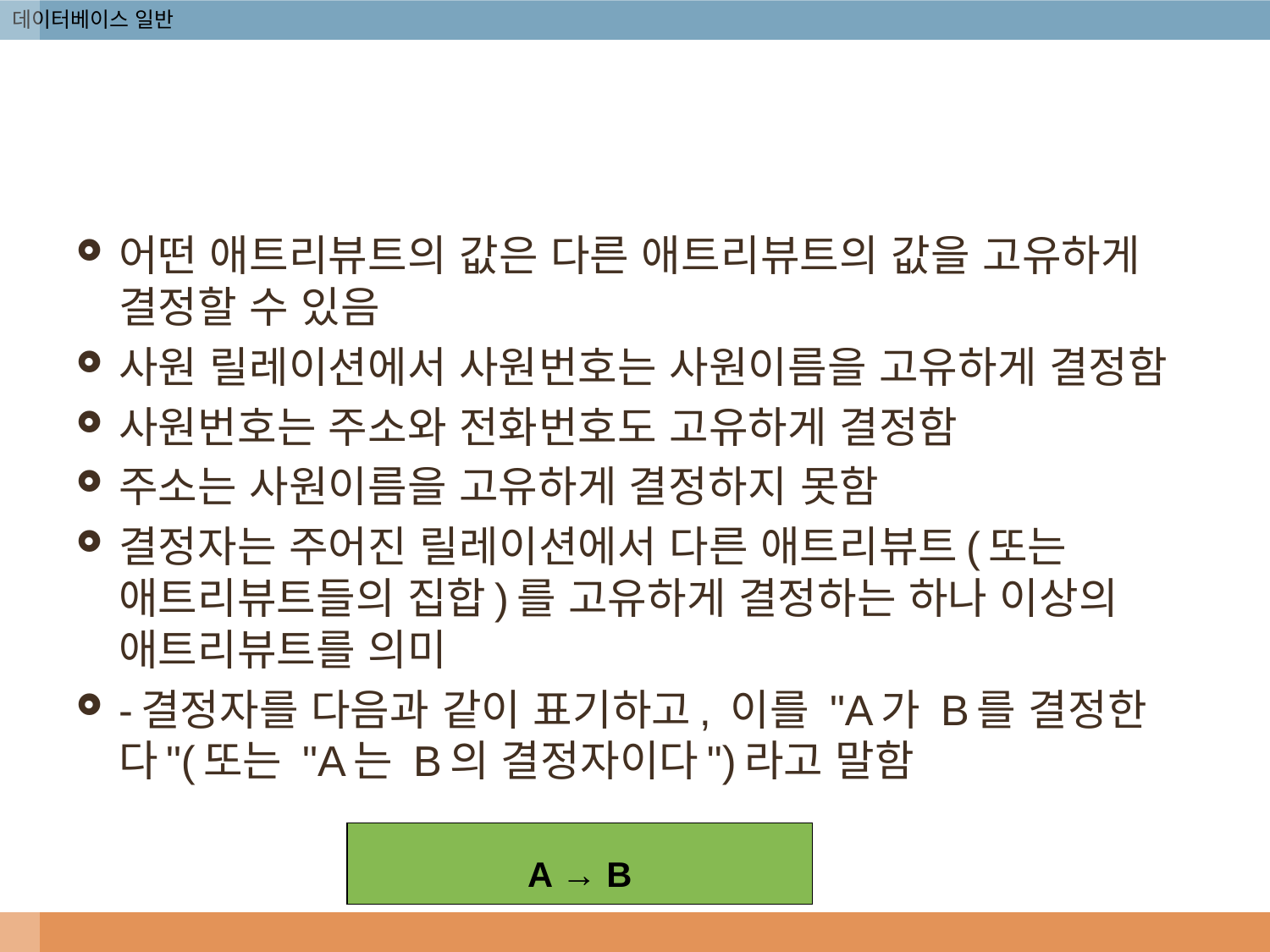

#
어떤 애트리뷰트의 값은 다른 애트리뷰트의 값을 고유하게 결정할 수 있음
사원 릴레이션에서 사원번호는 사원이름을 고유하게 결정함
사원번호는 주소와 전화번호도 고유하게 결정함
주소는 사원이름을 고유하게 결정하지 못함
결정자는 주어진 릴레이션에서 다른 애트리뷰트(또는 애트리뷰트들의 집합)를 고유하게 결정하는 하나 이상의 애트리뷰트를 의미
-결정자를 다음과 같이 표기하고, 이를 "A가 B를 결정한다"(또는 "A는 B의 결정자이다")라고 말함
| A → B |
| --- |